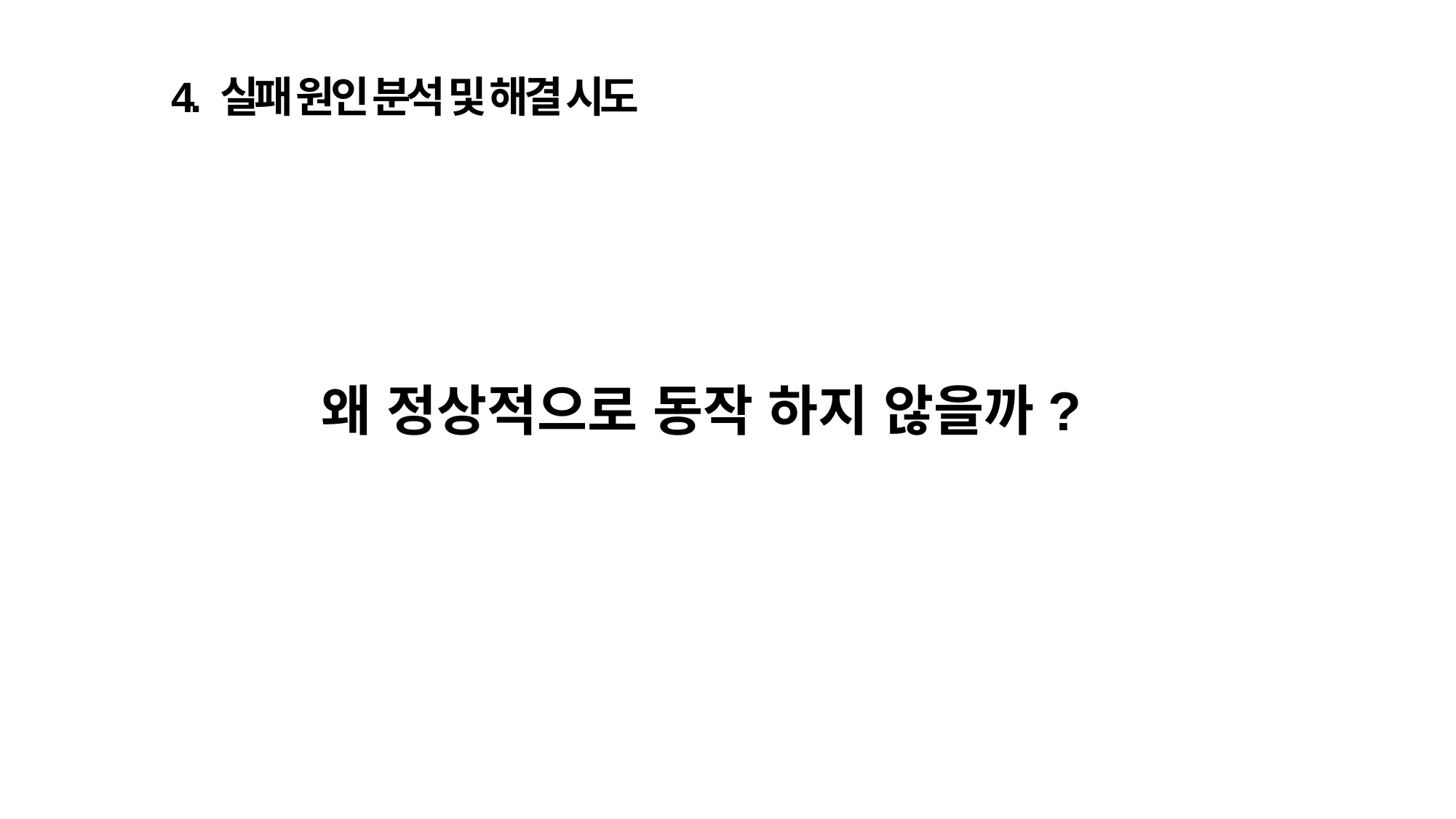

4. 실패 원인 분석 및 해결 시도
왜 정상적으로 동작 하지 않을까?